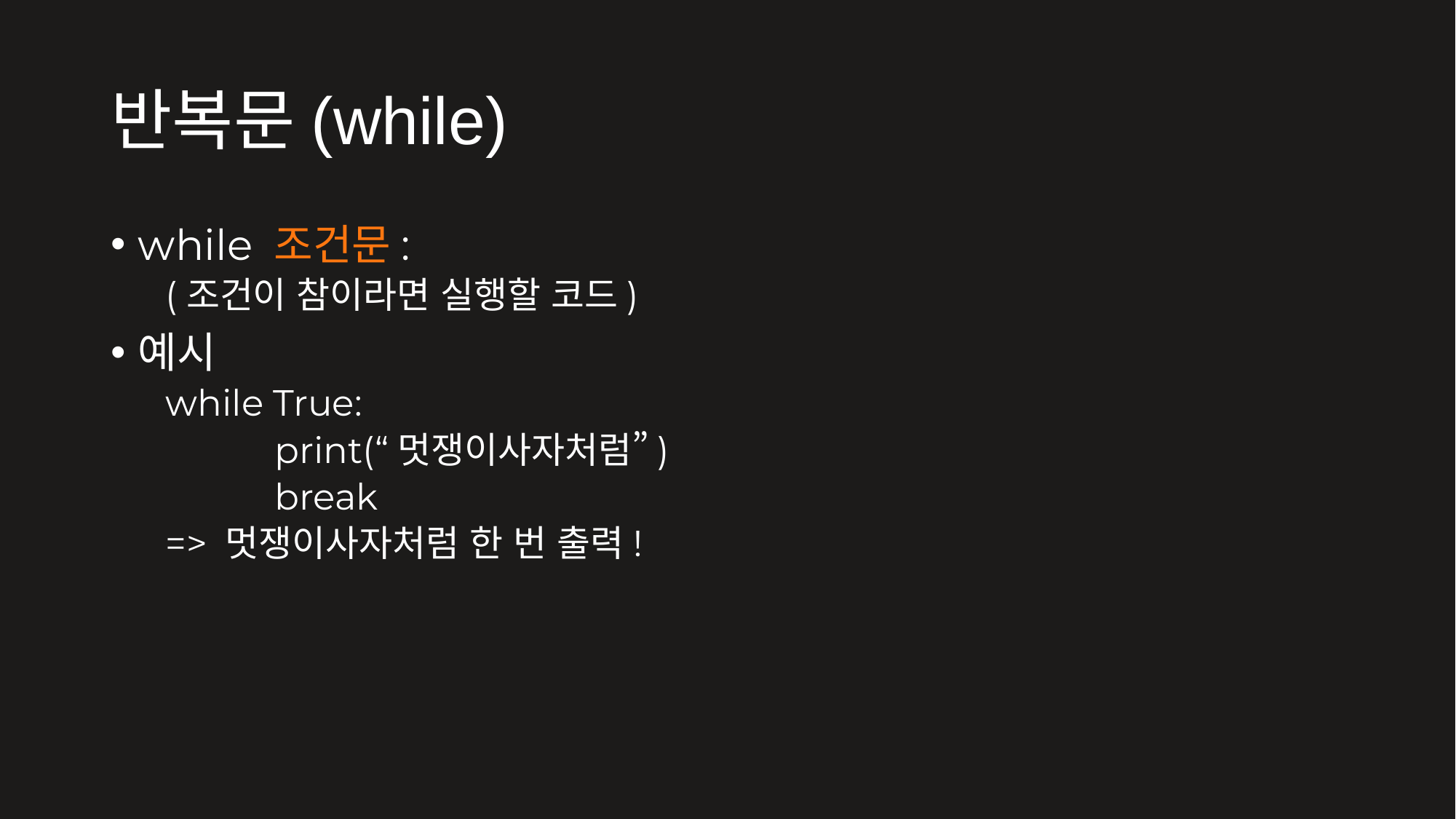

# 반복문(while)
while 조건문:
(조건이 참이라면 실행할 코드)
예시
while True:
	print(“멋쟁이사자처럼”)
	break
=> 멋쟁이사자처럼 한 번 출력!